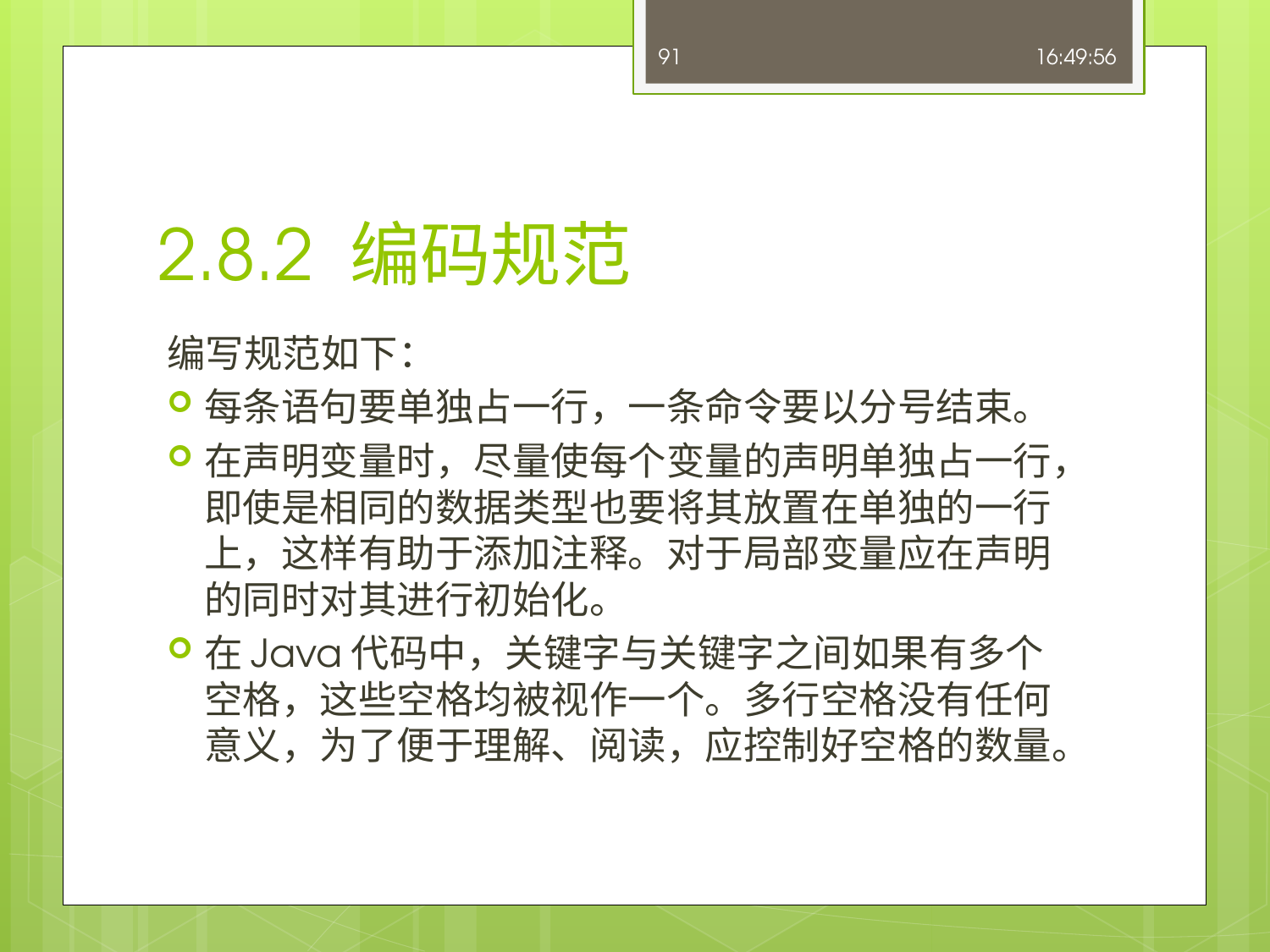

91
16:49:56
# 2.8.2 编码规范
编写规范如下：
每条语句要单独占一行，一条命令要以分号结束。
在声明变量时，尽量使每个变量的声明单独占一行，即使是相同的数据类型也要将其放置在单独的一行上，这样有助于添加注释。对于局部变量应在声明的同时对其进行初始化。
在Java代码中，关键字与关键字之间如果有多个空格，这些空格均被视作一个。多行空格没有任何意义，为了便于理解、阅读，应控制好空格的数量。